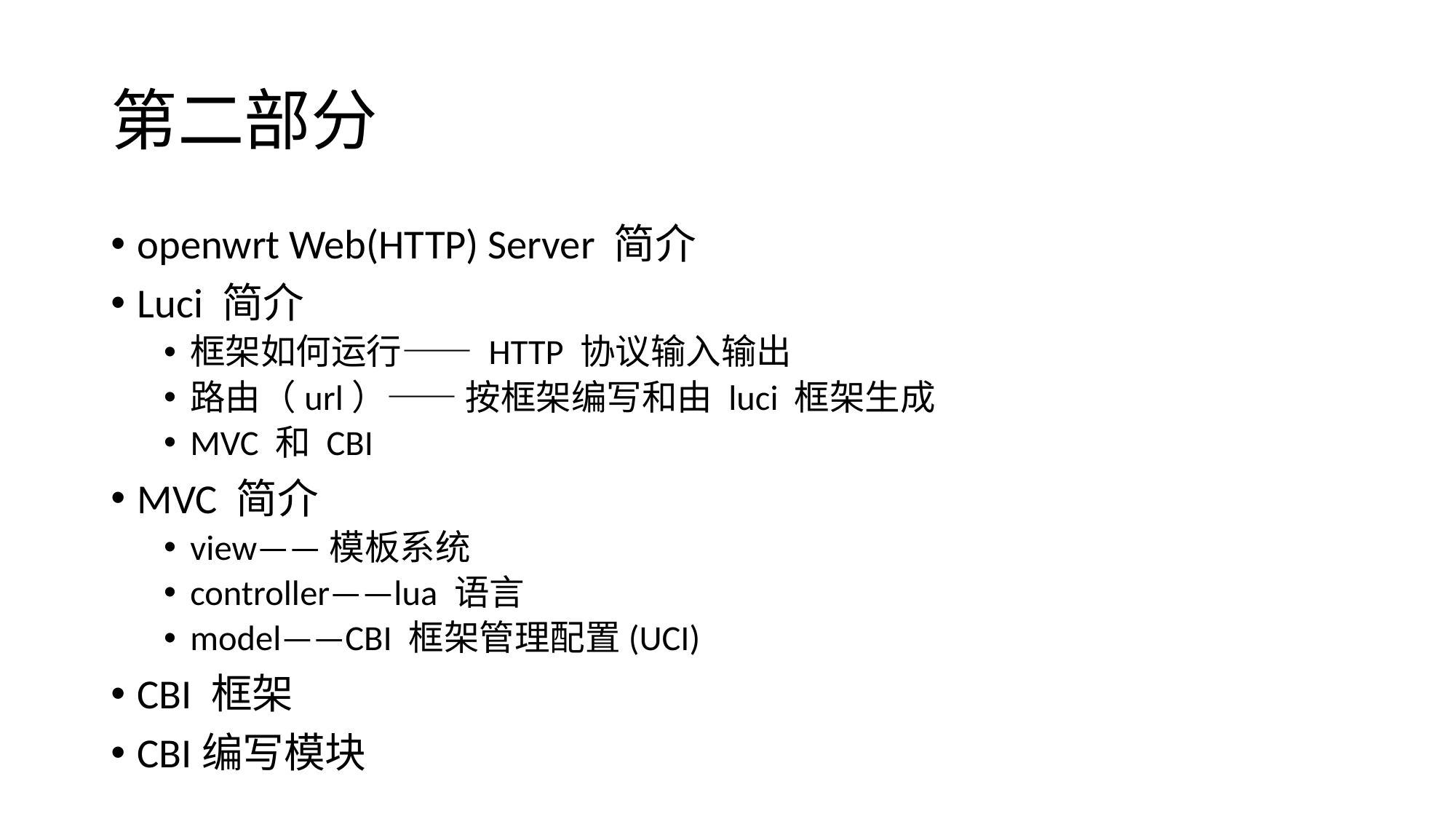

# 第二部分
openwrt Web(HTTP) Server 简介
Luci 简介
框架如何运行—— HTTP 协议输入输出
路由（url）—— 按框架编写和由 luci 框架生成
MVC 和 CBI
MVC 简介
view——模板系统
controller——lua 语言
model——CBI 框架管理配置(UCI)
CBI 框架
CBI编写模块